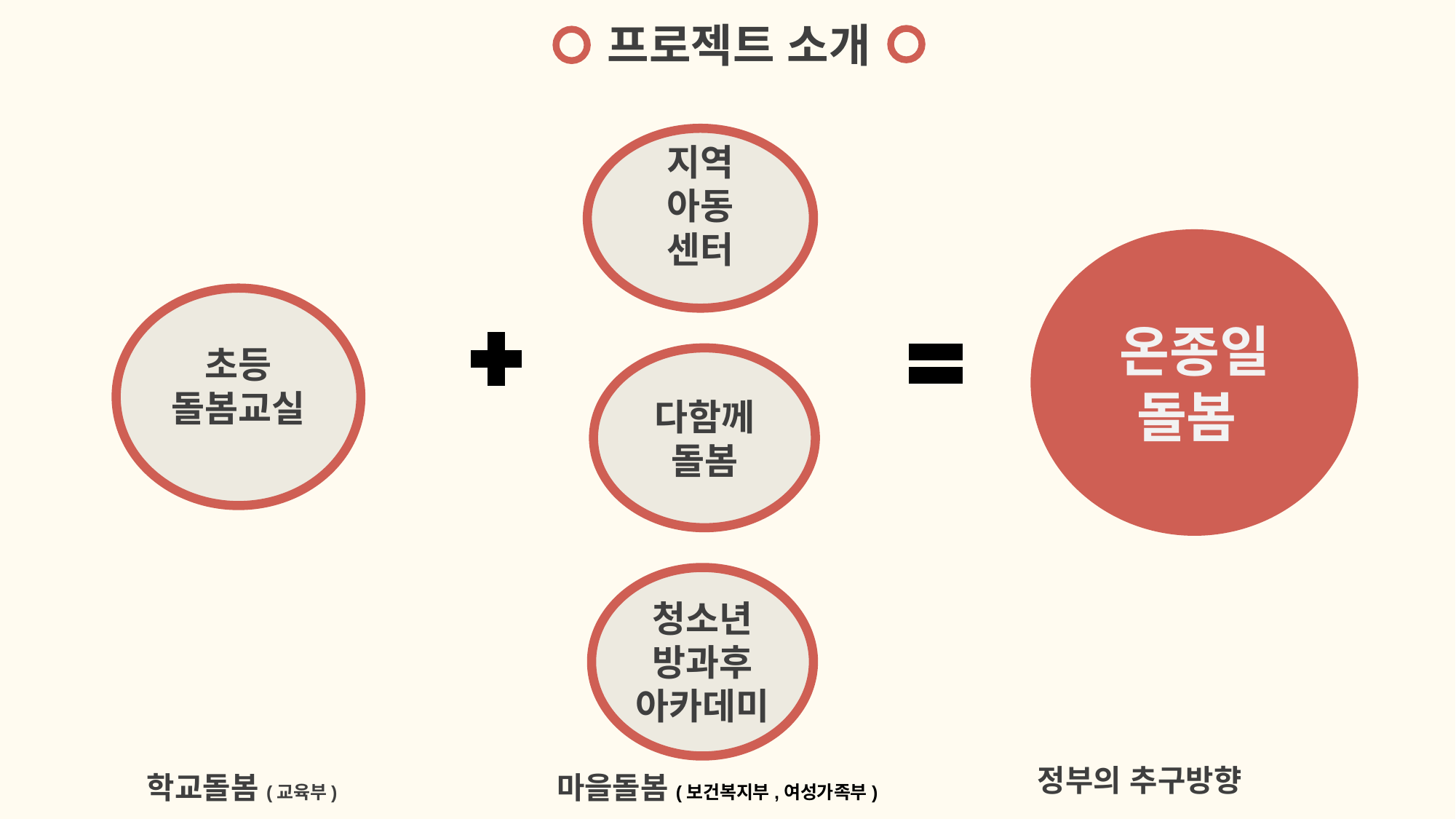

프로젝트 소개

지역
아동
센터

온종일 돌봄
초등
돌봄교실

다함께
돌봄
청소년
방과후
아카데미
정부의 추구방향
학교돌봄(교육부)
마을돌봄(보건복지부,여성가족부)